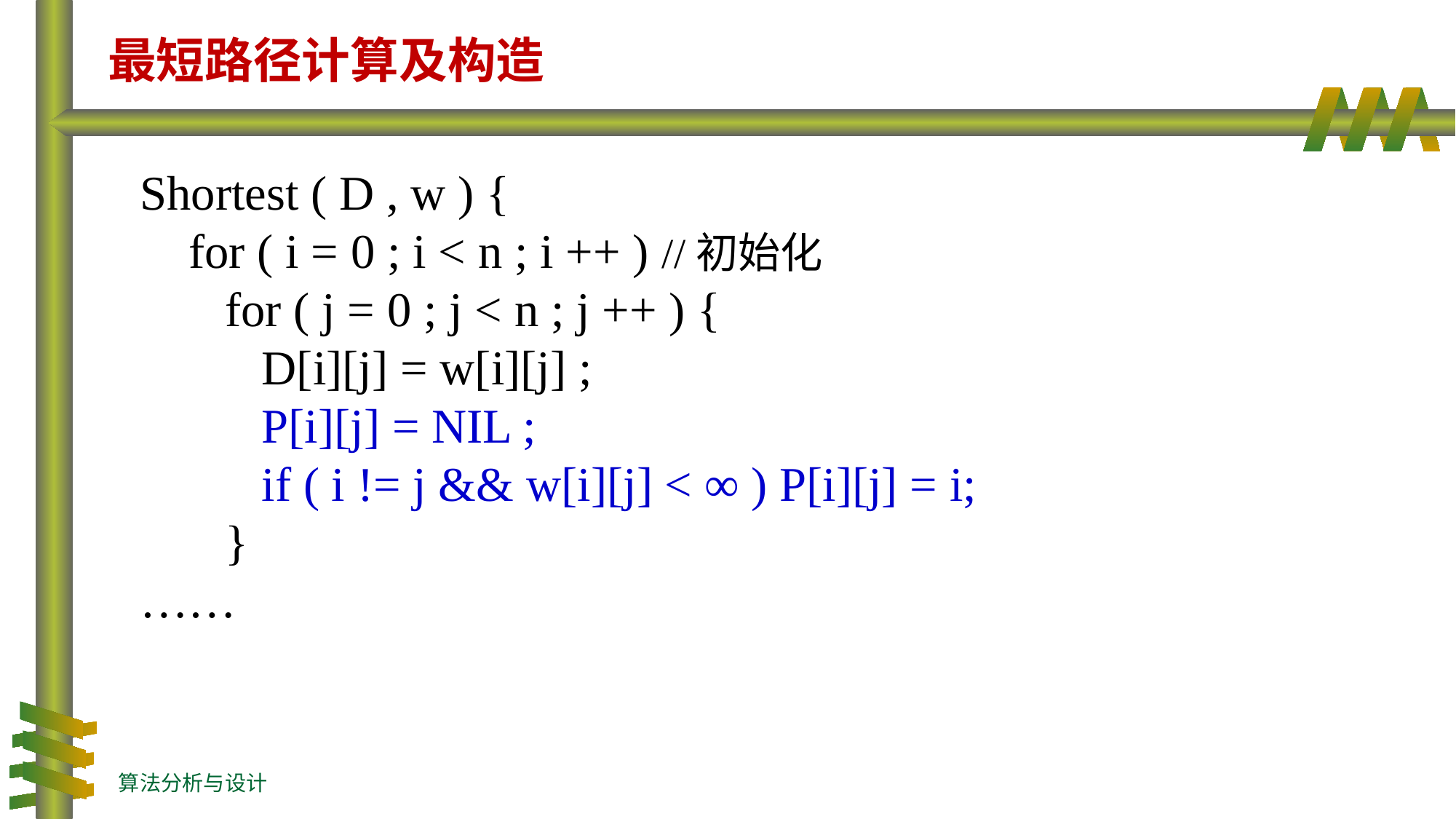

# 最短路径计算及构造
Shortest ( D , w ) {
    for ( i = 0 ; i < n ; i ++ ) //初始化
       for ( j = 0 ; j < n ; j ++ ) {
          D[i][j] = w[i][j] ;
          P[i][j] = NIL ;
          if ( i != j && w[i][j] < ∞ ) P[i][j] = i;
       }
……
算法分析与设计